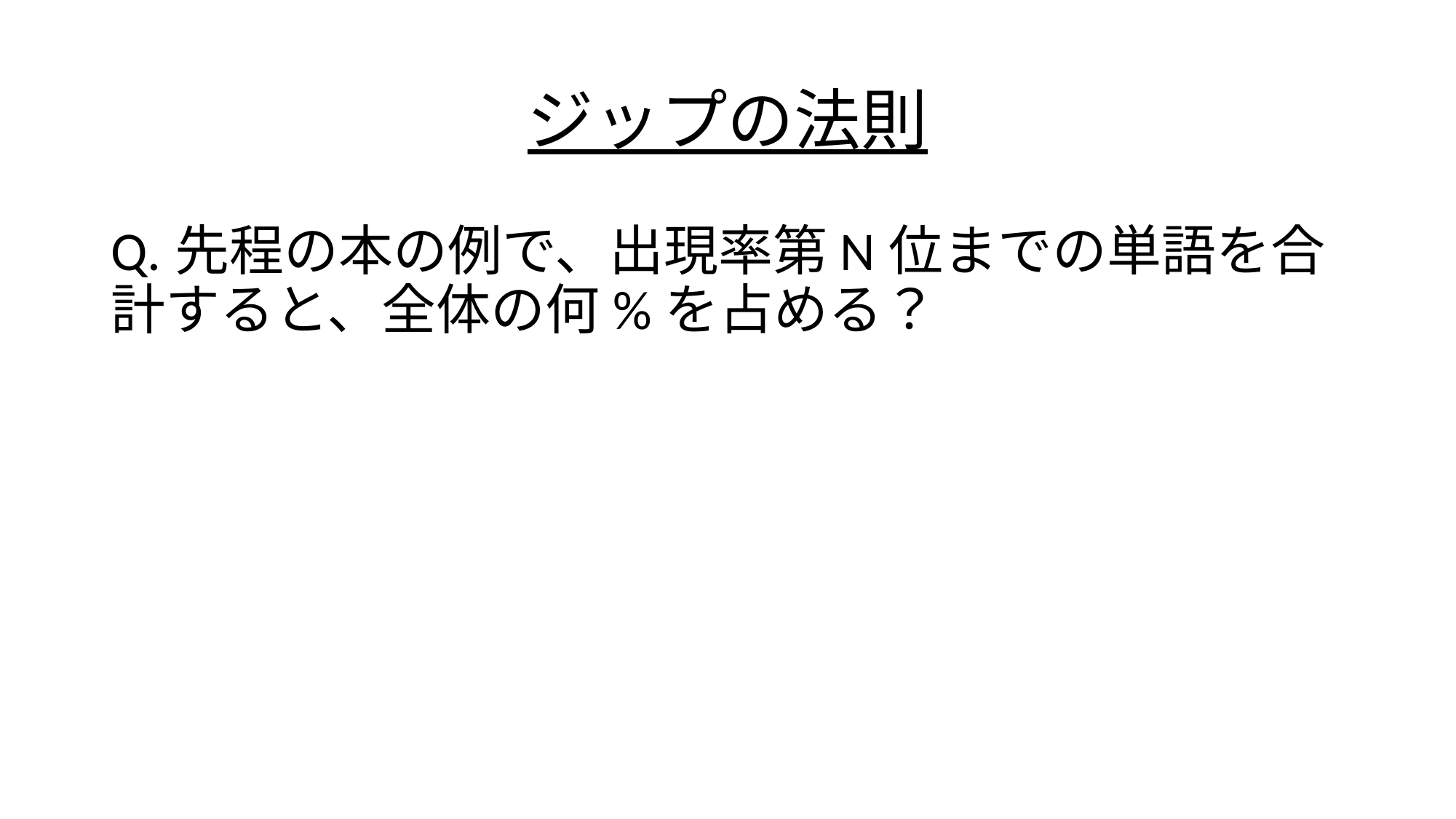

# ジップの法則
Q.先程の本の例で、出現率第N位までの単語を合計すると、全体の何%を占める？